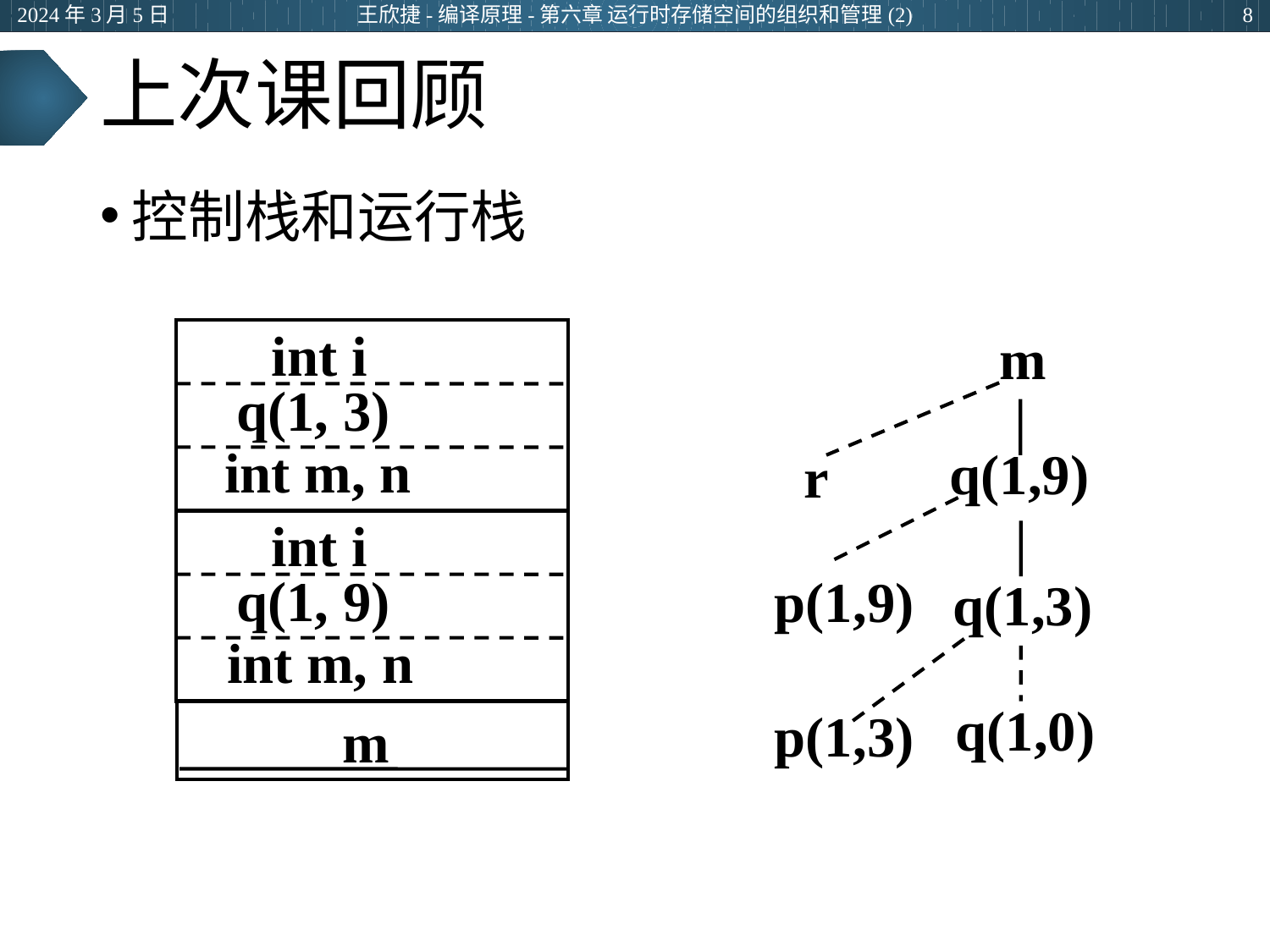

王欣捷-编译原理-第六章 运行时存储空间的组织和管理(2)
2024年3月5日
8
# 上次课回顾
控制栈和运行栈
int i

q(1, 3)

int m, n

int i

q(1, 9)

int m, n

m

m

q(1,9)
r

p(1,9)
q(1,3)

q(1,0)
p(1,3)